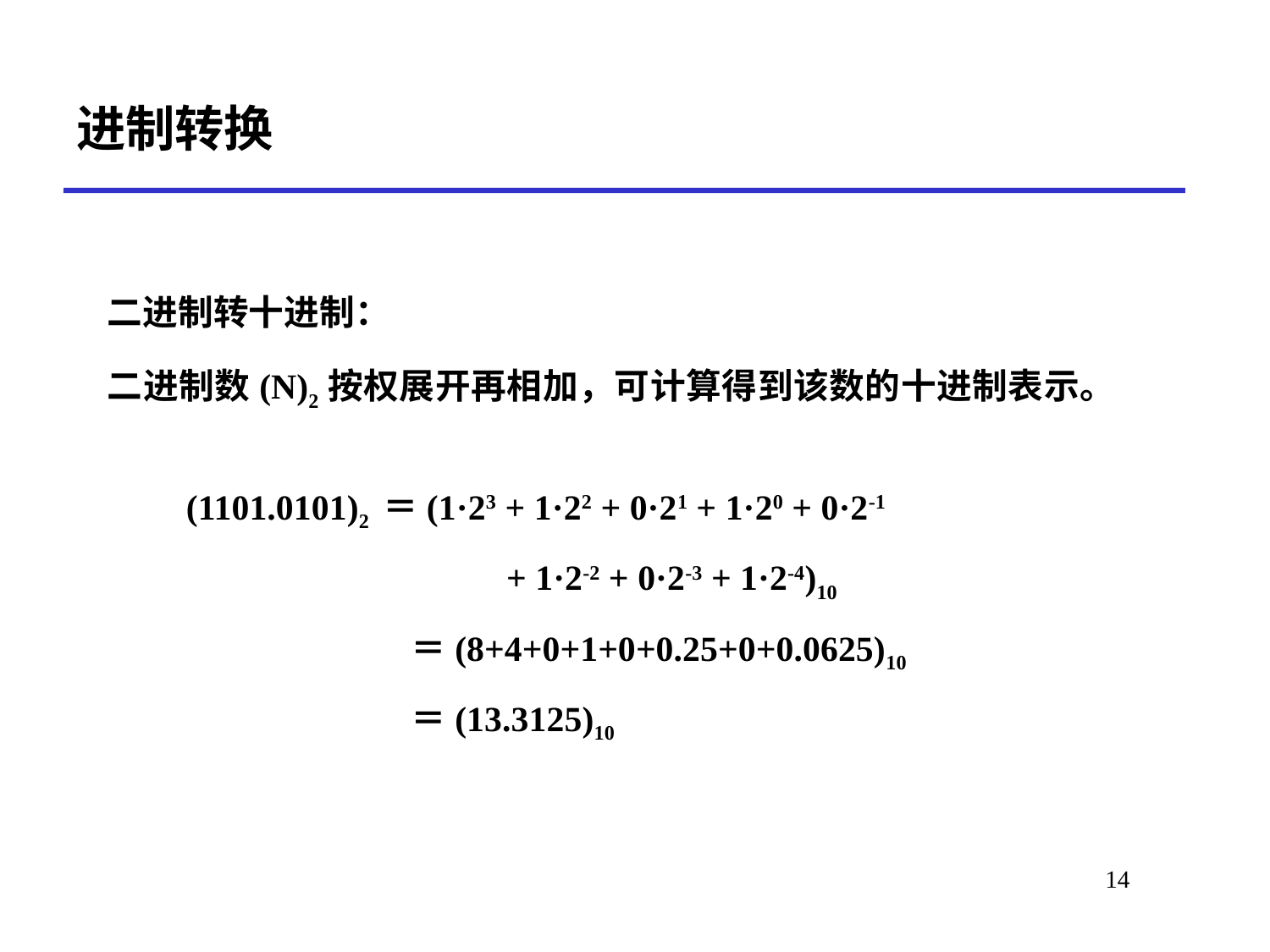

# 进制转换
二进制转十进制：
二进制数(N)2按权展开再相加，可计算得到该数的十进制表示。
 (1101.0101)2 ＝(1·23 + 1·22 + 0·21 + 1·20 + 0·2-1
                                     + 1·2-2 + 0·2-3 + 1·2-4)10
                            ＝(8+4+0+1+0+0.25+0+0.0625)10
                            ＝(13.3125)10
14